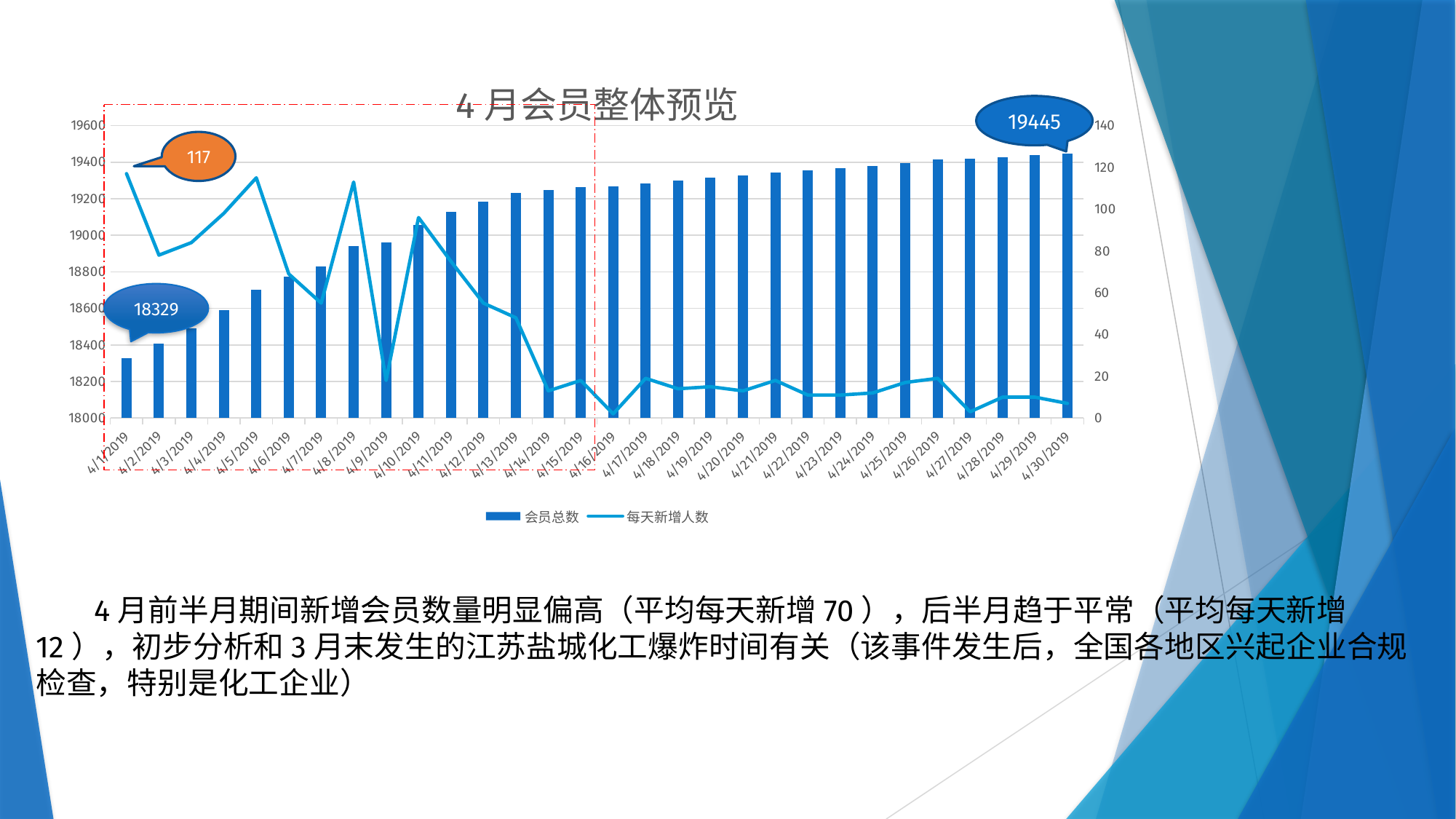

### Chart: 4月会员整体预览

| Category | 会员总数 | 每天新增人数 |
|---|---|---|
| 43556 | 18329.0 | 117.0 |
| 43557 | 18407.0 | 78.0 |
| 43558 | 18491.0 | 84.0 |
| 43559 | 18589.0 | 98.0 |
| 43560 | 18704.0 | 115.0 |
| 43561 | 18773.0 | 69.0 |
| 43562 | 18828.0 | 55.0 |
| 43563 | 18941.0 | 113.0 |
| 43564 | 18959.0 | 18.0 |
| 43565 | 19055.0 | 96.0 |
| 43566 | 19130.0 | 75.0 |
| 43567 | 19185.0 | 55.0 |
| 43568 | 19233.0 | 48.0 |
| 43569 | 19246.0 | 13.0 |
| 43570 | 19264.0 | 18.0 |
| 43571 | 19266.0 | 2.0 |
| 43572 | 19285.0 | 19.0 |
| 43573 | 19299.0 | 14.0 |
| 43574 | 19314.0 | 15.0 |
| 43575 | 19327.0 | 13.0 |
| 43576 | 19345.0 | 18.0 |
| 43577 | 19356.0 | 11.0 |
| 43578 | 19367.0 | 11.0 |
| 43579 | 19379.0 | 12.0 |
| 43580 | 19396.0 | 17.0 |
| 43581 | 19415.0 | 19.0 |
| 43582 | 19418.0 | 3.0 |
| 43583 | 19428.0 | 10.0 |
| 43584 | 19438.0 | 10.0 |
| 43585 | 19445.0 | 7.0 |
19445

117
18329
        4月前半月期间新增会员数量明显偏高（平均每天新增70），后半月趋于平常（平均每天新增12），初步分析和3月末发生的江苏盐城化工爆炸时间有关（该事件发生后，全国各地区兴起企业合规检查，特别是化工企业）